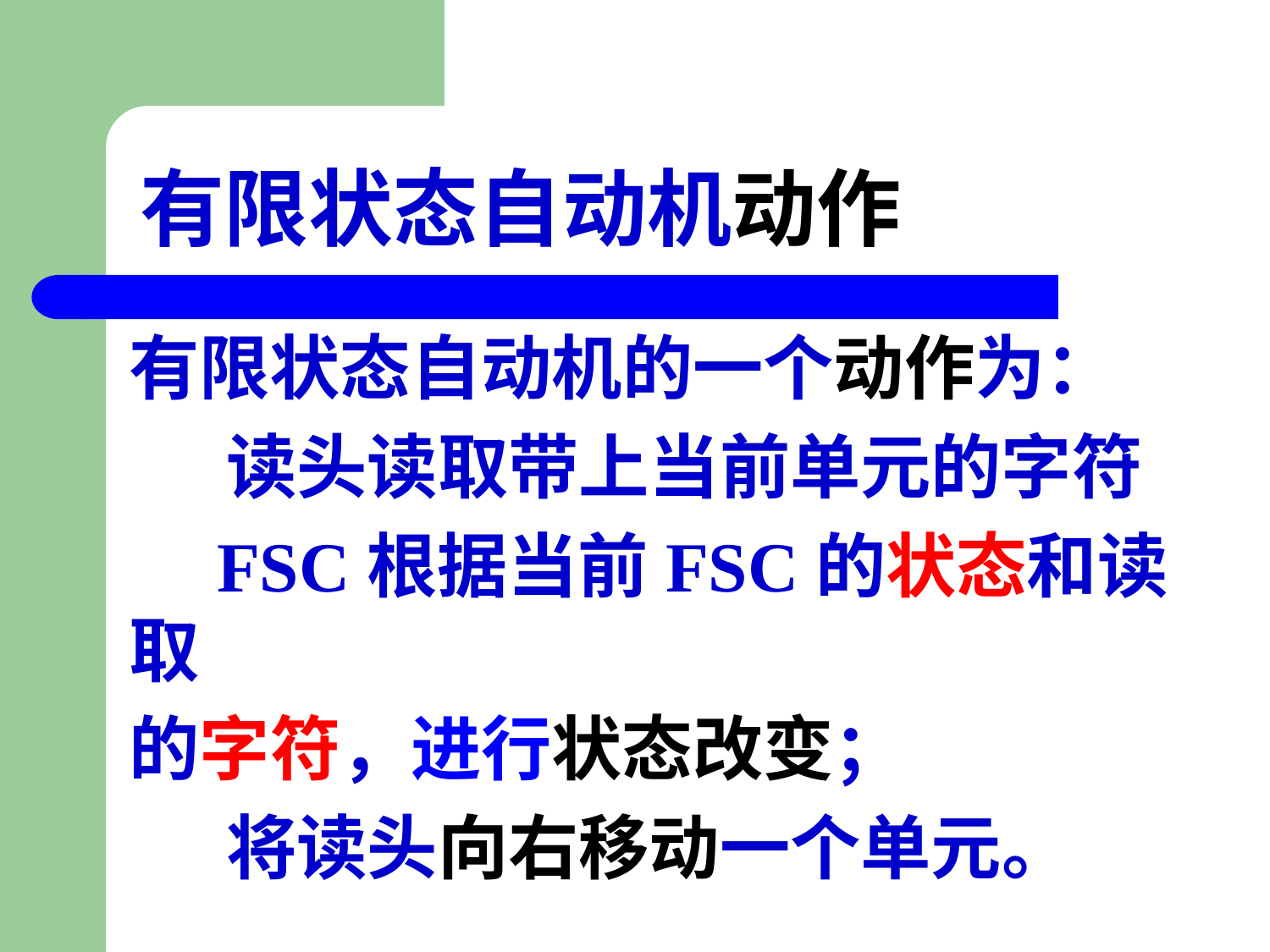

# 有限状态自动机动作
有限状态自动机的一个动作为：
     读头读取带上当前单元的字符
     FSC根据当前FSC的状态和读取
的字符，进行状态改变；
     将读头向右移动一个单元。